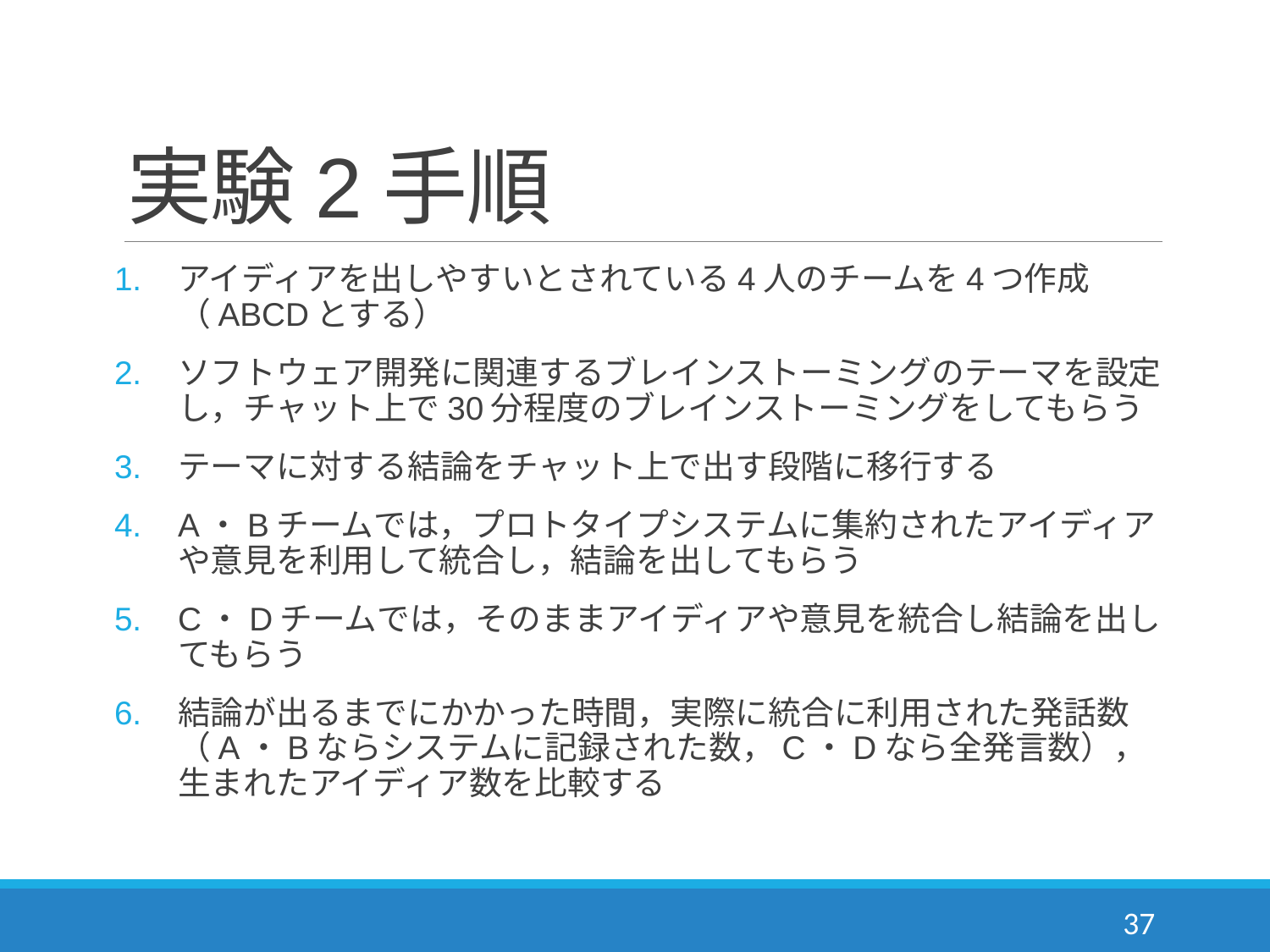

# 実験2手順
アイディアを出しやすいとされている4人のチームを4つ作成（ABCDとする）
ソフトウェア開発に関連するブレインストーミングのテーマを設定し，チャット上で30分程度のブレインストーミングをしてもらう
テーマに対する結論をチャット上で出す段階に移行する
A・Bチームでは，プロトタイプシステムに集約されたアイディアや意見を利用して統合し，結論を出してもらう
C・Dチームでは，そのままアイディアや意見を統合し結論を出してもらう
結論が出るまでにかかった時間，実際に統合に利用された発話数（A・Bならシステムに記録された数，C・Dなら全発言数），生まれたアイディア数を比較する

37